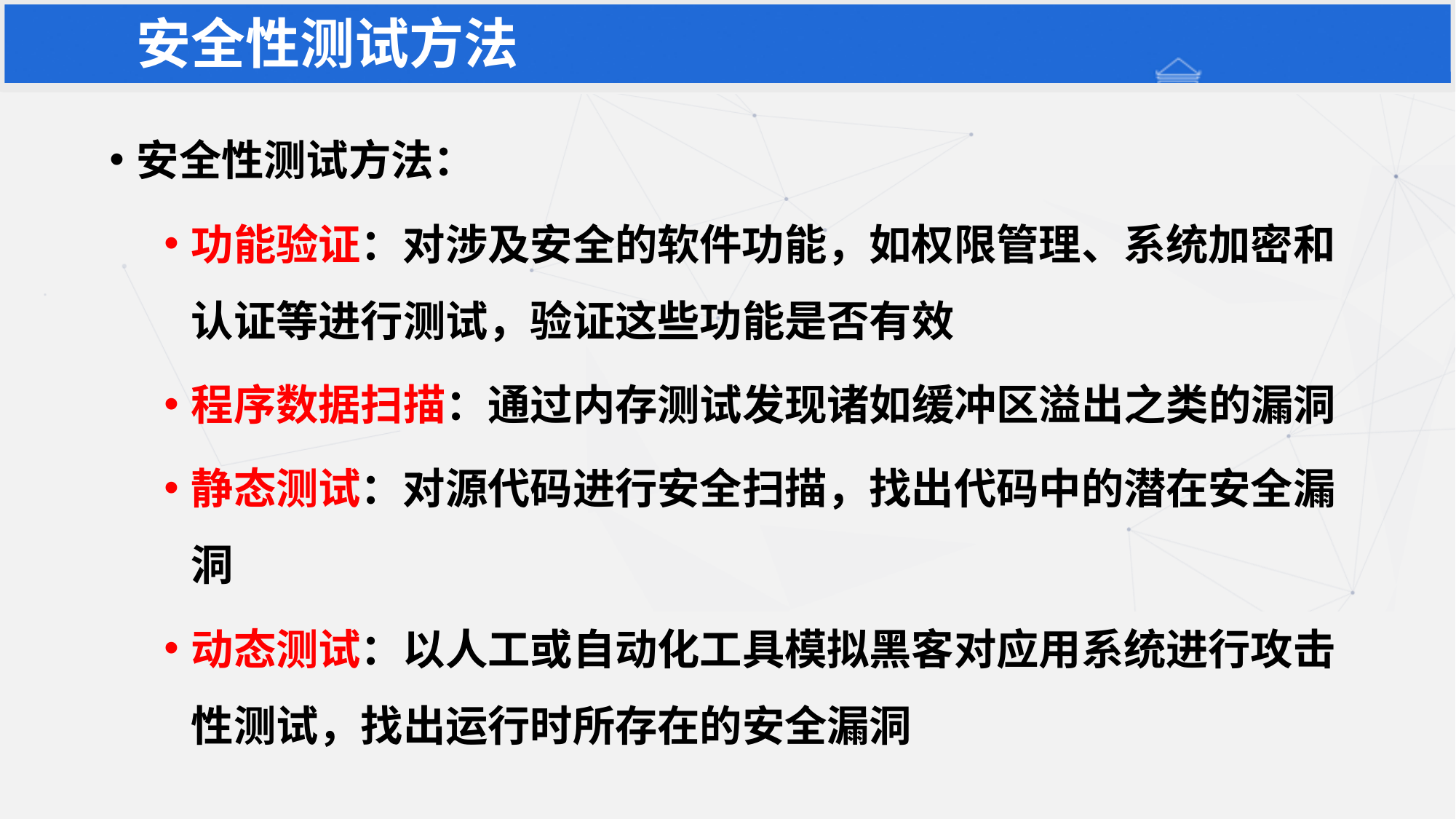

# 安全性测试方法
安全性测试方法：
功能验证：对涉及安全的软件功能，如权限管理、系统加密和认证等进行测试，验证这些功能是否有效
程序数据扫描：通过内存测试发现诸如缓冲区溢出之类的漏洞
静态测试：对源代码进行安全扫描，找出代码中的潜在安全漏洞
动态测试：以人工或自动化工具模拟黑客对应用系统进行攻击性测试，找出运行时所存在的安全漏洞